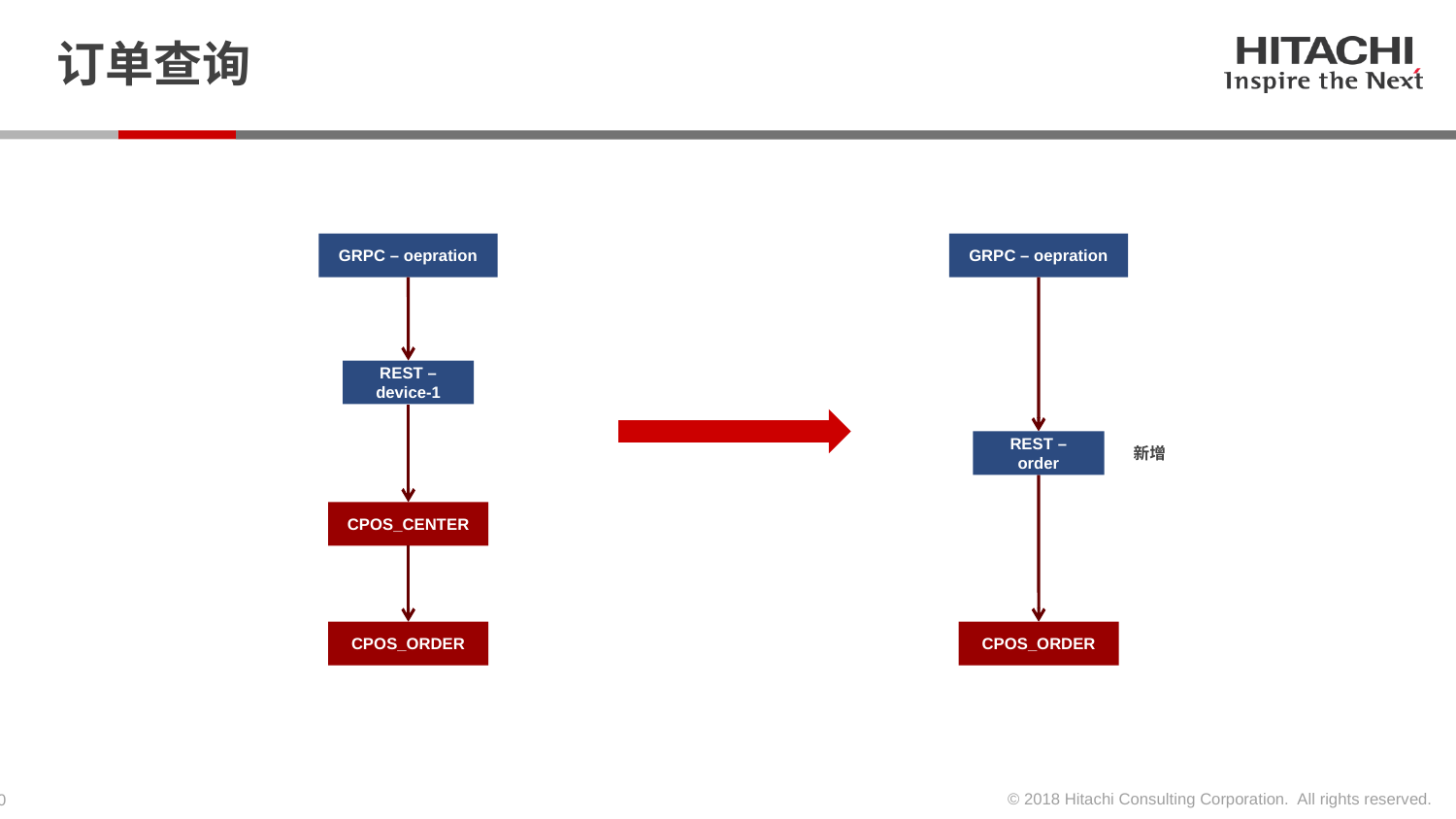

# 订单查询
GRPC – oepration
GRPC – oepration
REST – device-1

REST – order
新增
CPOS_CENTER
CPOS_ORDER
CPOS_ORDER